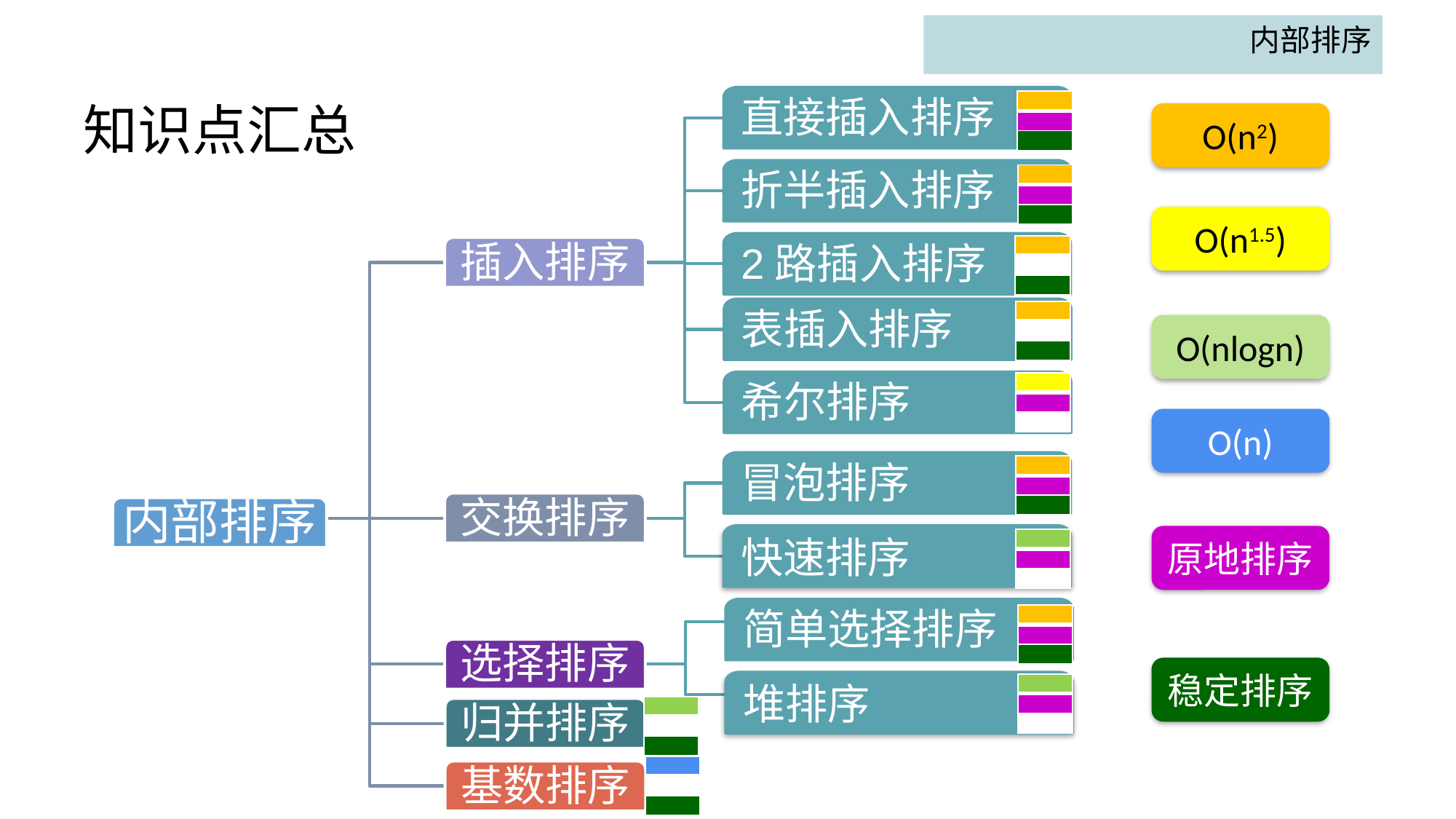

内部排序
# 知识点汇总
直接插入排序

折半插入排序

2路插入排序
插入排序

表插入排序
希尔排序
冒泡排序

交换排序
内部排序

快速排序
简单选择排序

选择排序

堆排序
归并排序
基数排序
|  |
| --- |
|  |
|  |
O(n2)
|  |
| --- |
|  |
|  |
O(n1.5)
|  |
| --- |
|  |
|  |
|  |
| --- |
|  |
|  |
O(nlogn)
|  |
| --- |
|  |
|  |
O(n)
|  |
| --- |
|  |
|  |
原地排序
|  |
| --- |
|  |
|  |
|  |
| --- |
|  |
|  |
稳定排序
|  |
| --- |
|  |
|  |
|  |
| --- |
|  |
|  |
|  |
| --- |
|  |
|  |